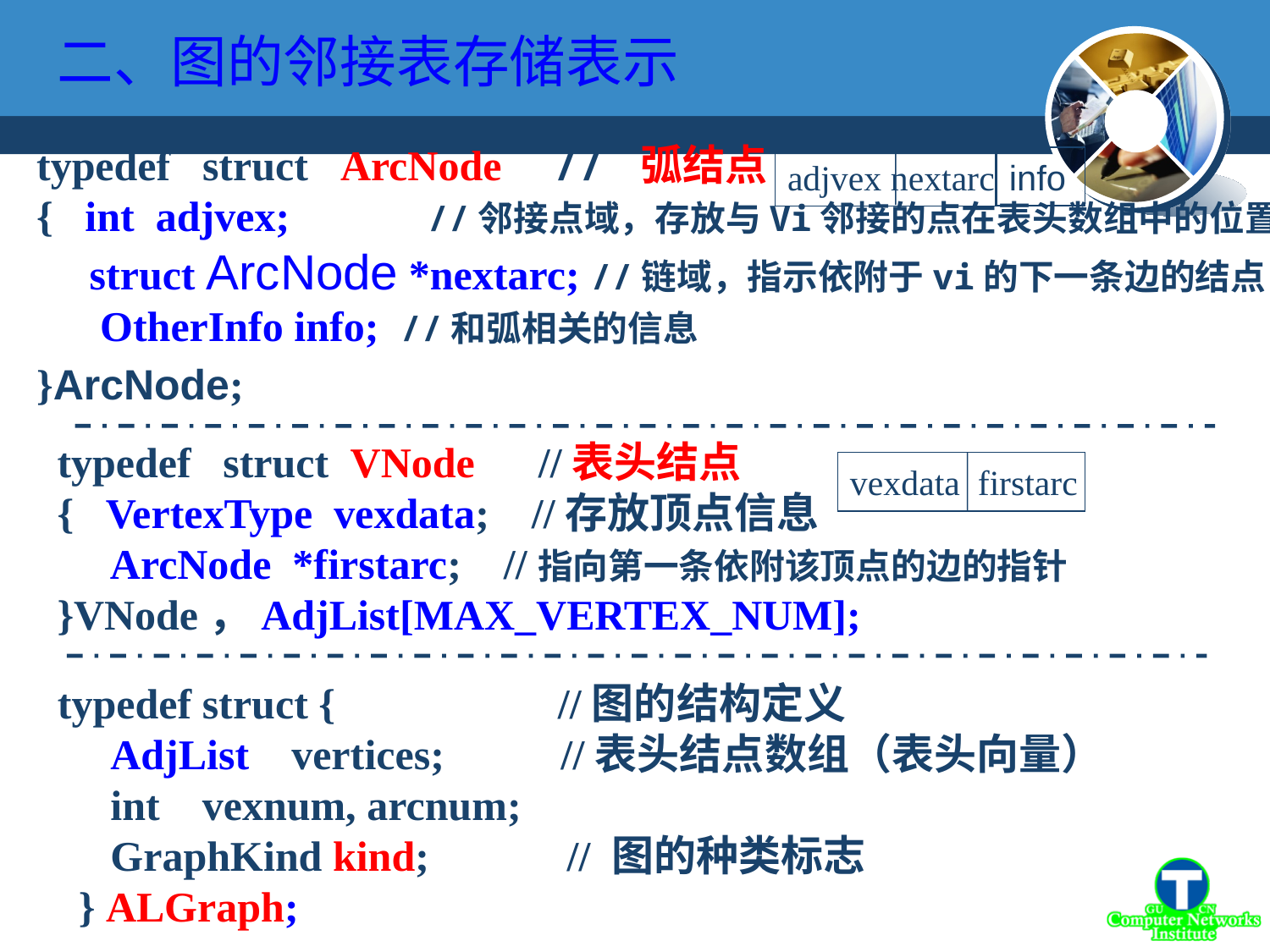

二、图的邻接表存储表示
typedef   struct   ArcNode     // 弧结点
{   int  adjvex;             //邻接点域，存放与Vi邻接的点在表头数组中的位置
     struct ArcNode *nextarc; //链域，指示依附于vi的下一条边的结点
   OtherInfo info; //和弧相关的信息
}ArcNode;

adjvex nextarc
info

typedef   struct  VNode      //表头结点
{   VertexType  vexdata;    //存放顶点信息
     ArcNode  *firstarc;    //指向第一条依附该顶点的边的指针
}VNode，AdjList[MAX_VERTEX_NUM];
vexdata  firstarc

typedef struct {                     //图的结构定义
     AdjList    vertices;           //表头结点数组（表头向量）
     int    vexnum, arcnum;
     GraphKind kind;             // 图的种类标志
  } ALGraph;
29